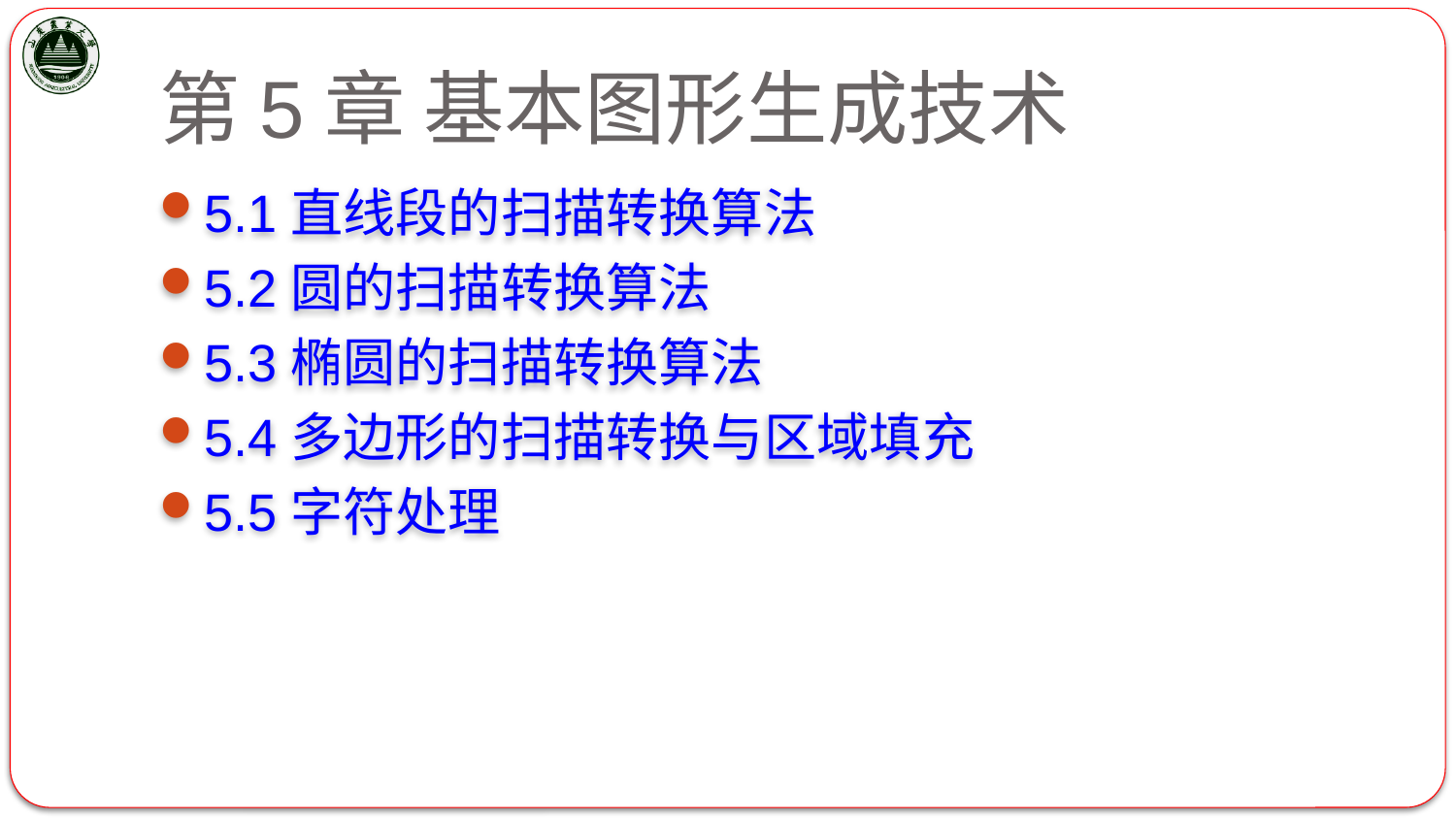

# 第5章 基本图形生成技术
5.1直线段的扫描转换算法
5.2圆的扫描转换算法
5.3椭圆的扫描转换算法
5.4多边形的扫描转换与区域填充
5.5字符处理